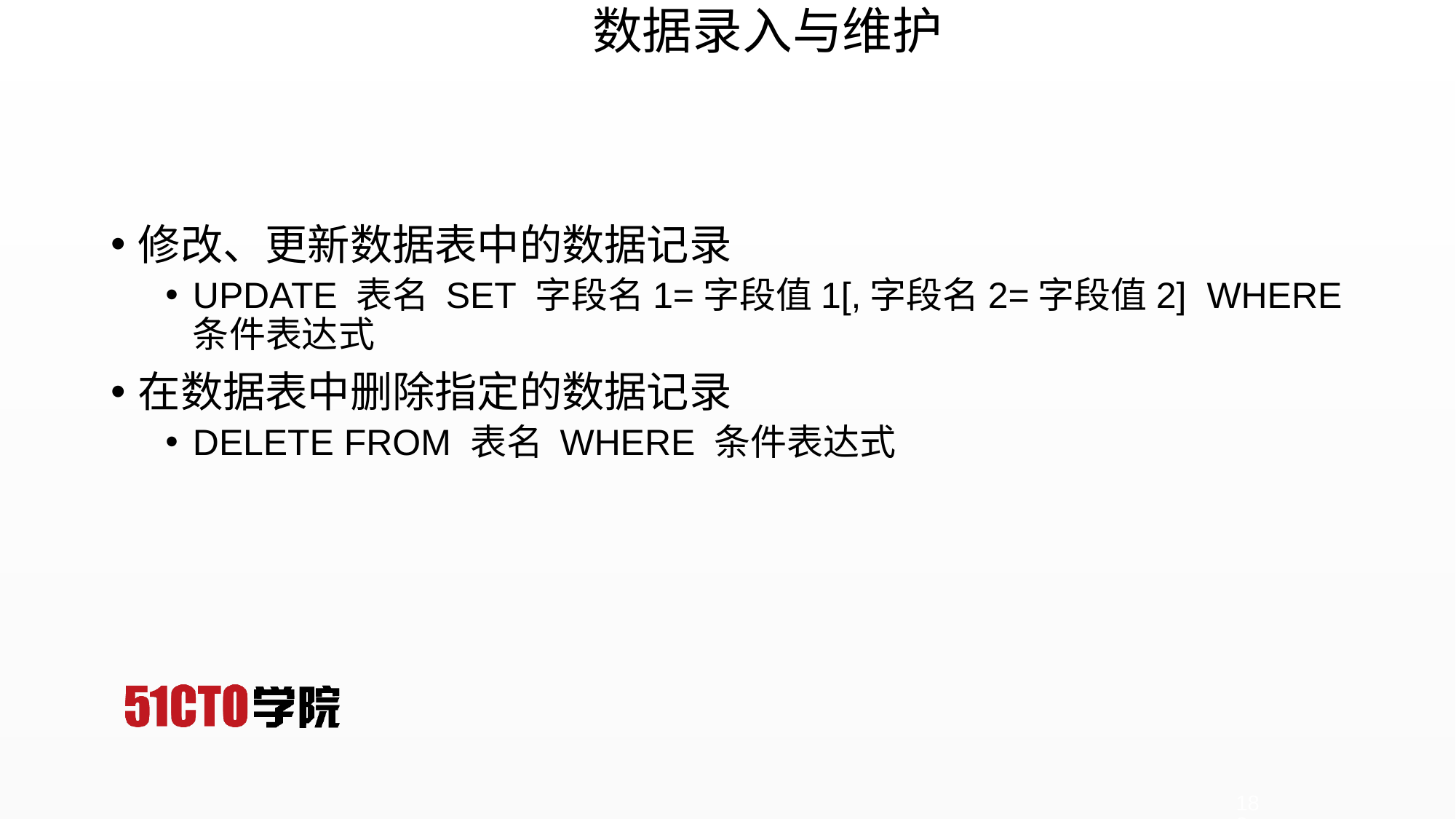

# 数据录入与维护
修改、更新数据表中的数据记录
UPDATE 表名 SET 字段名1=字段值1[,字段名2=字段值2]  WHERE 条件表达式
在数据表中删除指定的数据记录
DELETE FROM 表名 WHERE 条件表达式
183